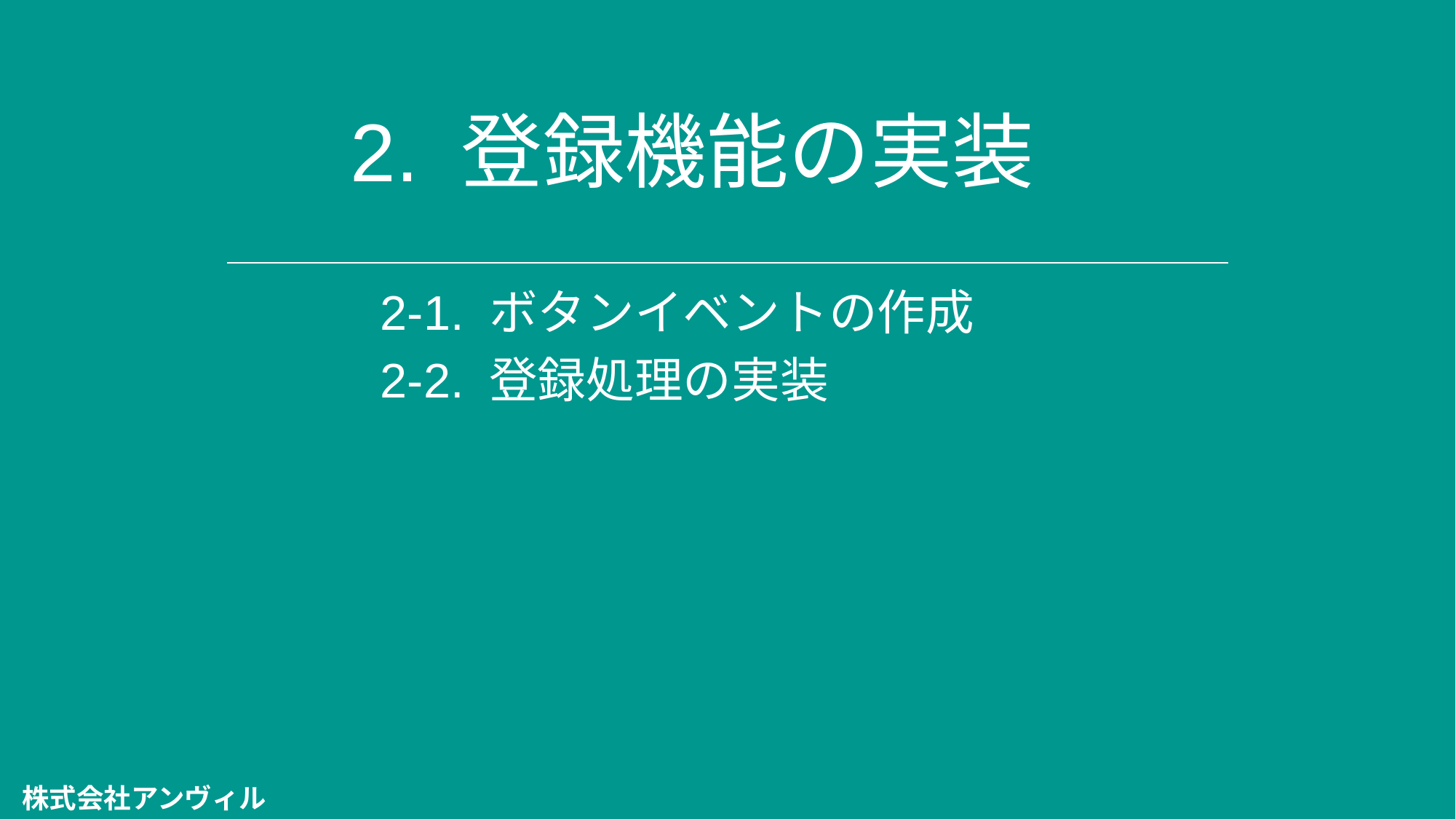

# 2. 登録機能の実装
	2-1. ボタンイベントの作成
 	2-2. 登録処理の実装